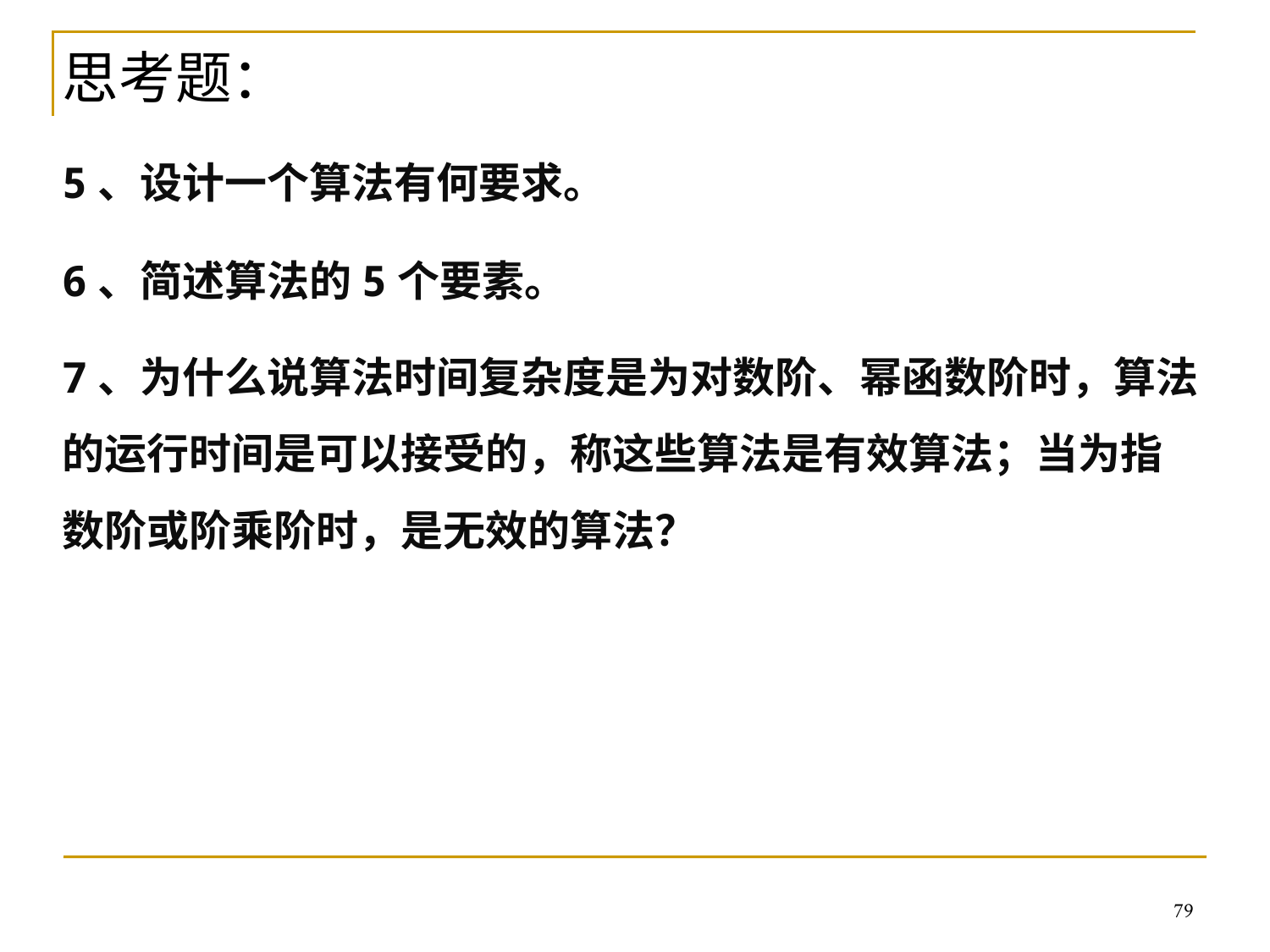

思考题：
5、设计一个算法有何要求。
6、简述算法的5个要素。
7、为什么说算法时间复杂度是为对数阶、幂函数阶时，算法的运行时间是可以接受的，称这些算法是有效算法；当为指数阶或阶乘阶时，是无效的算法？
79